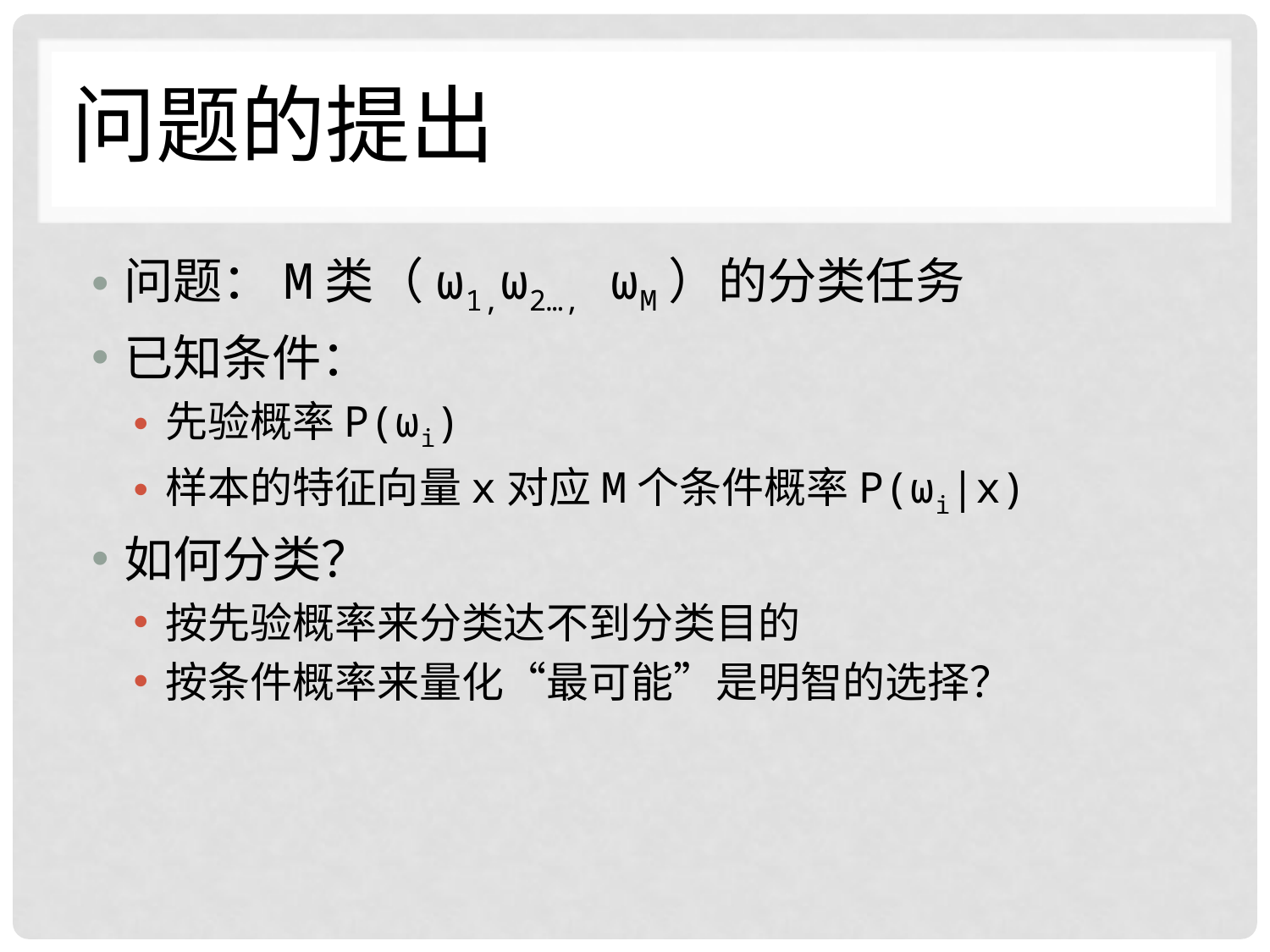

# 问题的提出
问题：M类（ω1,ω2…, ωM）的分类任务
已知条件：
先验概率P(ωi)
样本的特征向量x对应M个条件概率P(ωi|x)
如何分类？
按先验概率来分类达不到分类目的
按条件概率来量化“最可能”是明智的选择？